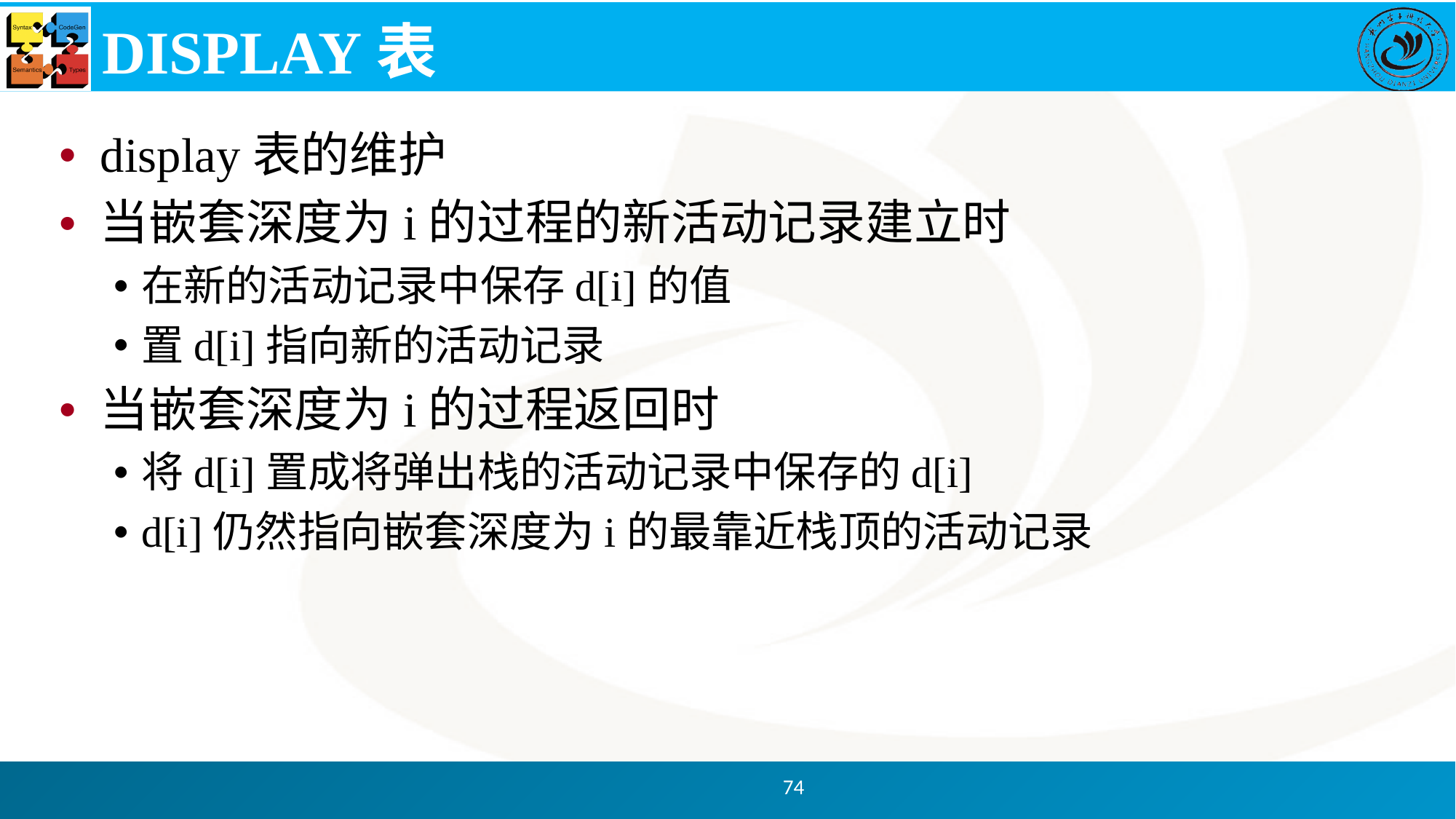

# DISPLAY表
display表的维护
当嵌套深度为i的过程的新活动记录建立时
在新的活动记录中保存d[i]的值
置d[i]指向新的活动记录
当嵌套深度为i的过程返回时
将d[i]置成将弹出栈的活动记录中保存的d[i]
d[i]仍然指向嵌套深度为i的最靠近栈顶的活动记录
74